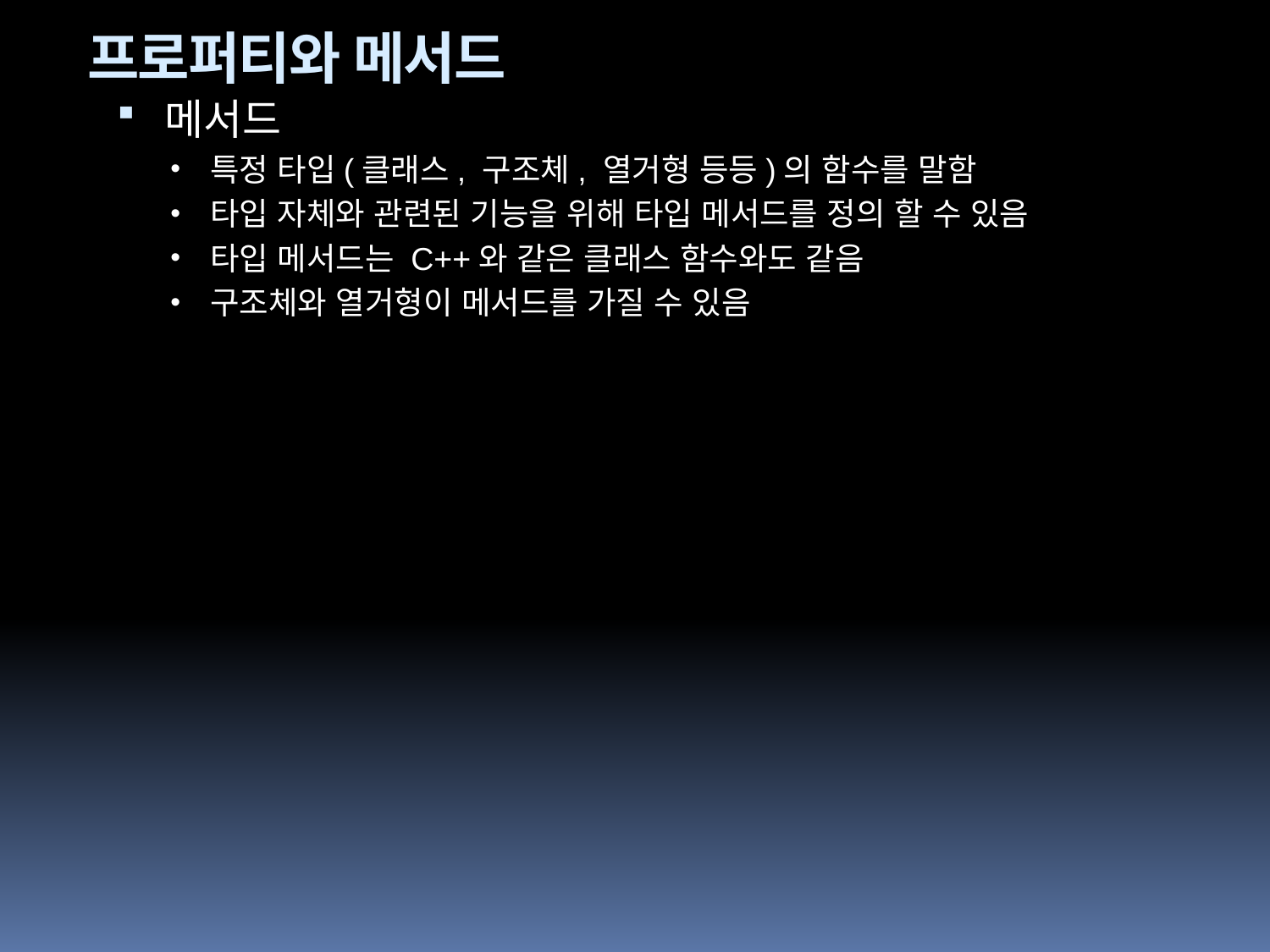

프로퍼티와 메서드
메서드
특정 타입(클래스, 구조체, 열거형 등등)의 함수를 말함
타입 자체와 관련된 기능을 위해 타입 메서드를 정의 할 수 있음
타입 메서드는 C++와 같은 클래스 함수와도 같음
구조체와 열거형이 메서드를 가질 수 있음